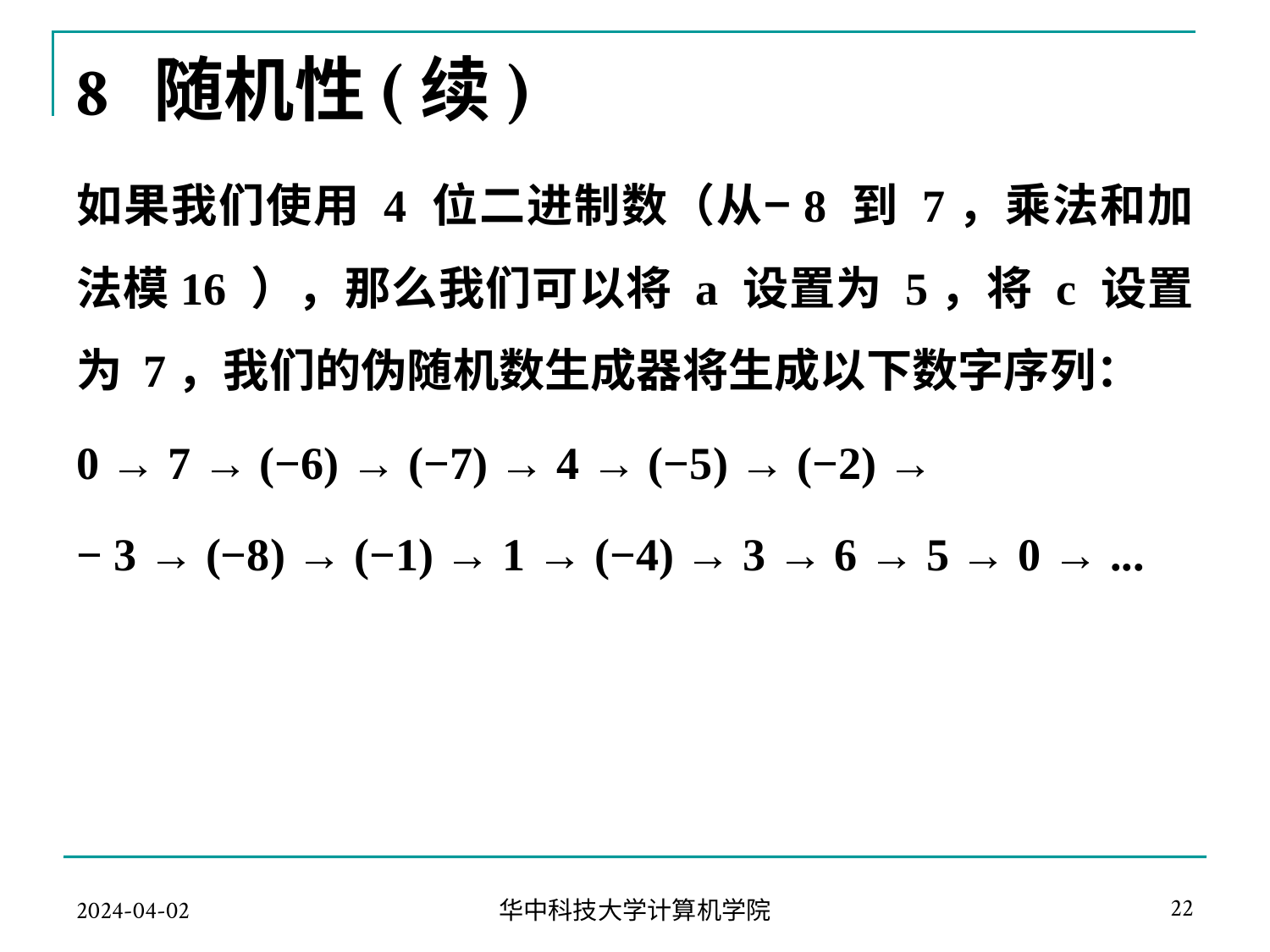

# 8  随机性(续)
如果我们使用 4 位二进制数（从−8 到 7，乘法和加法模16 ），那么我们可以将 a 设置为 5，将 c 设置为 7，我们的伪随机数生成器将生成以下数字序列：
0 → 7 → (−6) → (−7) → 4 → (−5) → (−2) →
− 3 → (−8) → (−1) → 1 → (−4) → 3 → 6 → 5 → 0 → ...
2024-04-02
22
华中科技大学计算机学院